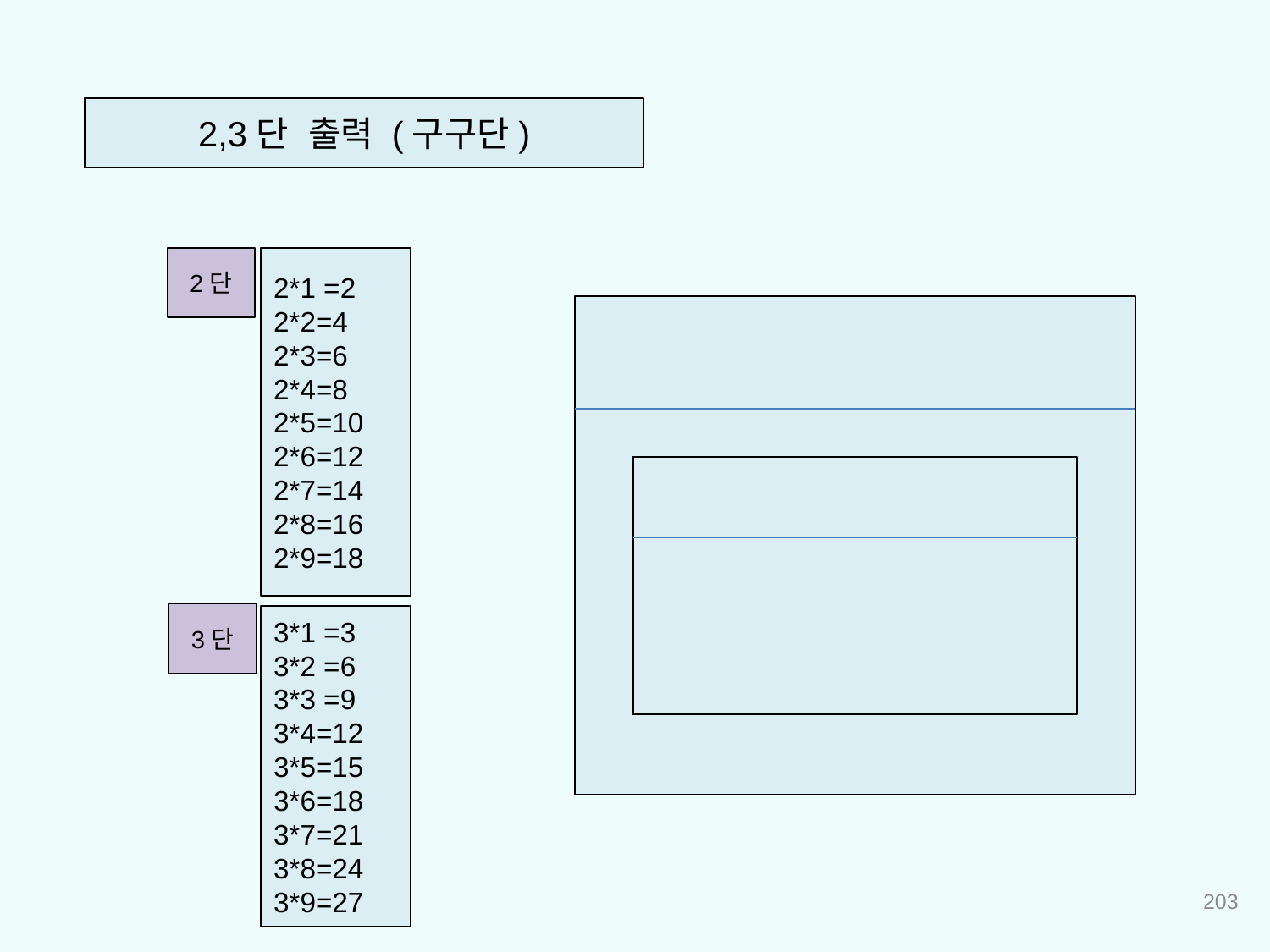

2,3단  출력 (구구단)
2단
2*1 =2
2*2=4
2*3=6
2*4=8
2*5=10
2*6=12
2*7=14
2*8=16
2*9=18

3단
3*1 =3
3*2 =6
3*3 =9
3*4=12
3*5=15
3*6=18
3*7=21
3*8=24
3*9=27
203